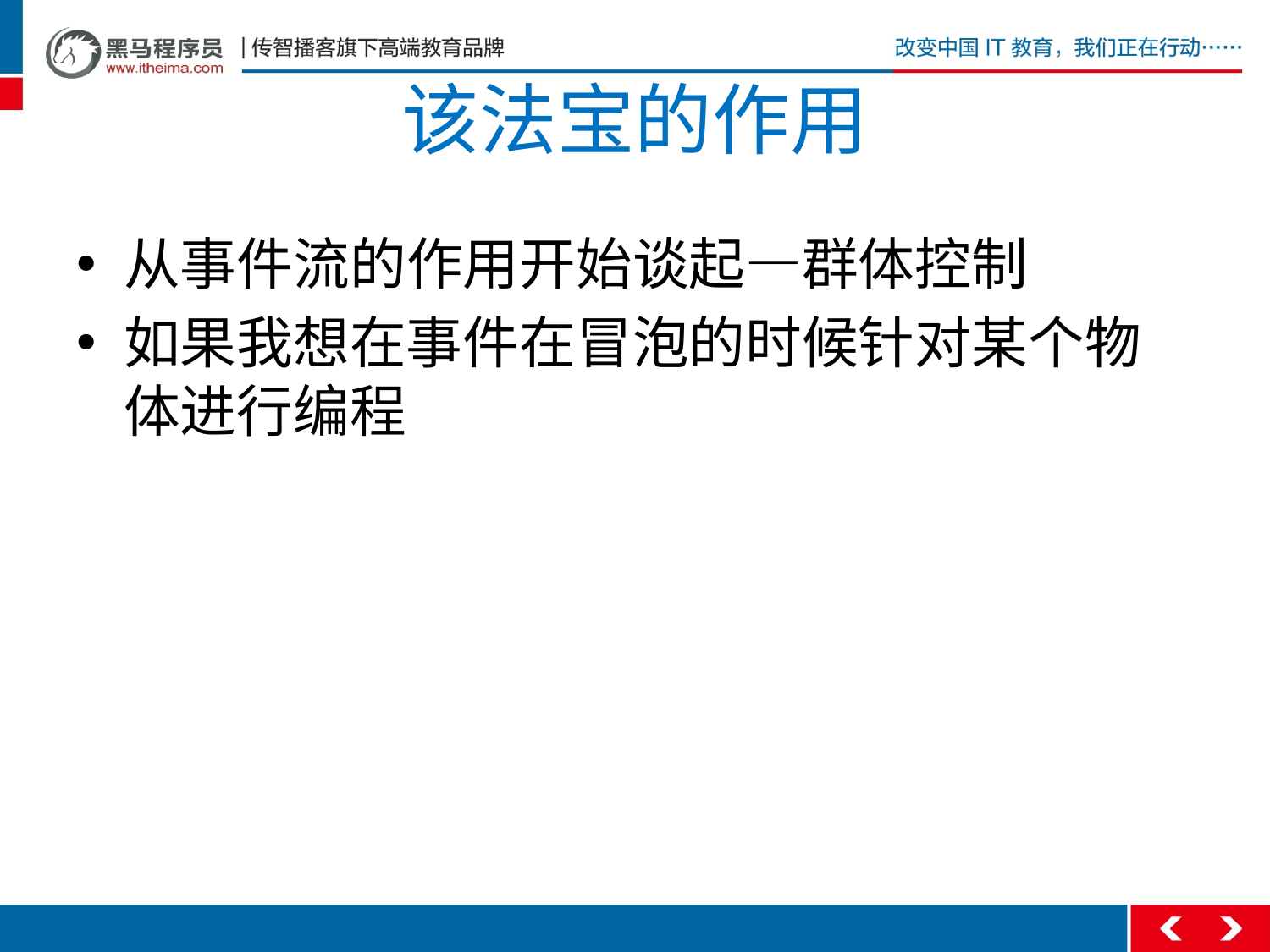

# 该法宝的作用
从事件流的作用开始谈起—群体控制
如果我想在事件在冒泡的时候针对某个物体进行编程